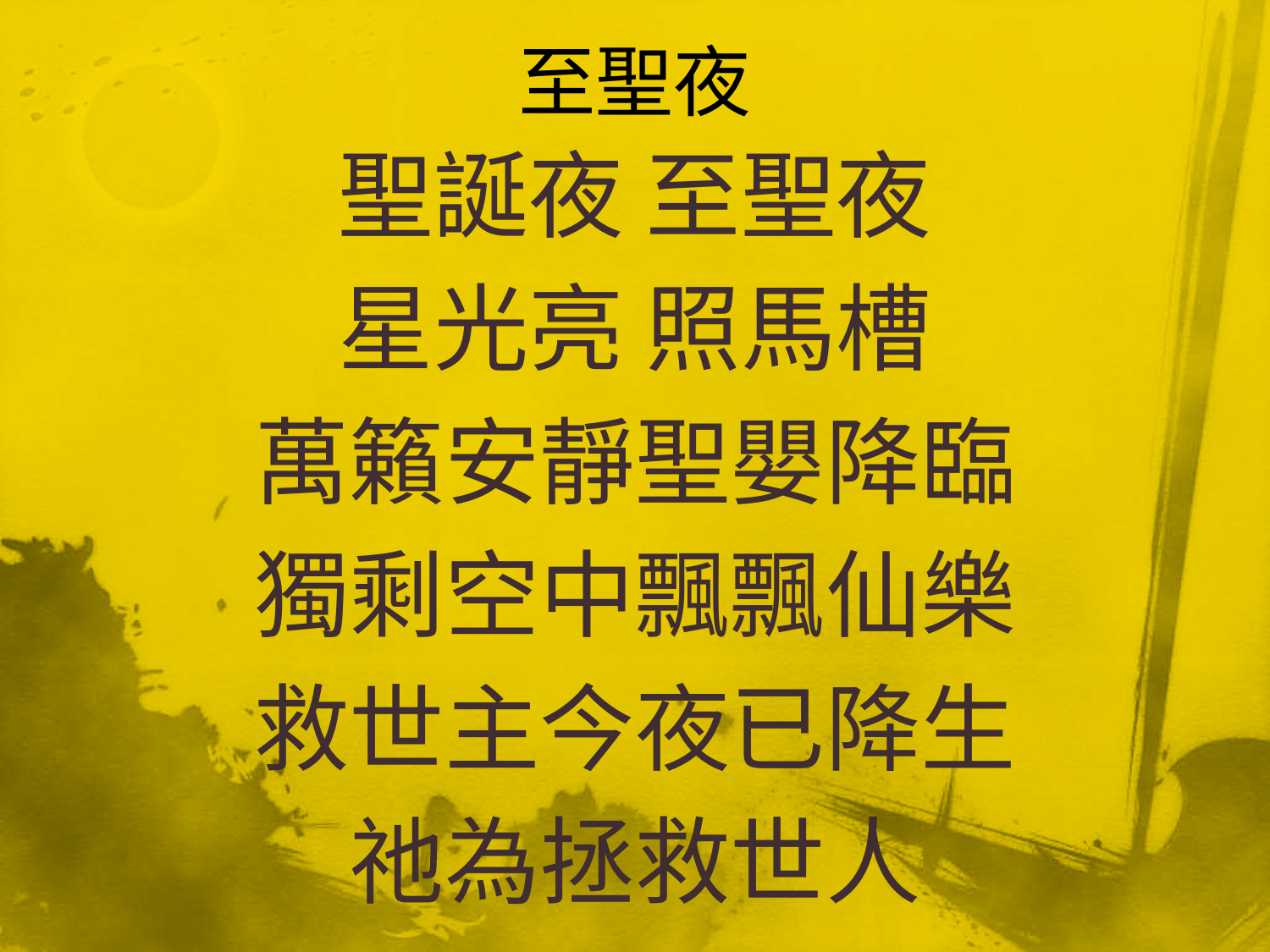

# 至聖夜
聖誕夜 至聖夜
星光亮 照馬槽
萬籟安靜聖嬰降臨
獨剩空中飄飄仙樂
救世主今夜已降生
祂為拯救世人